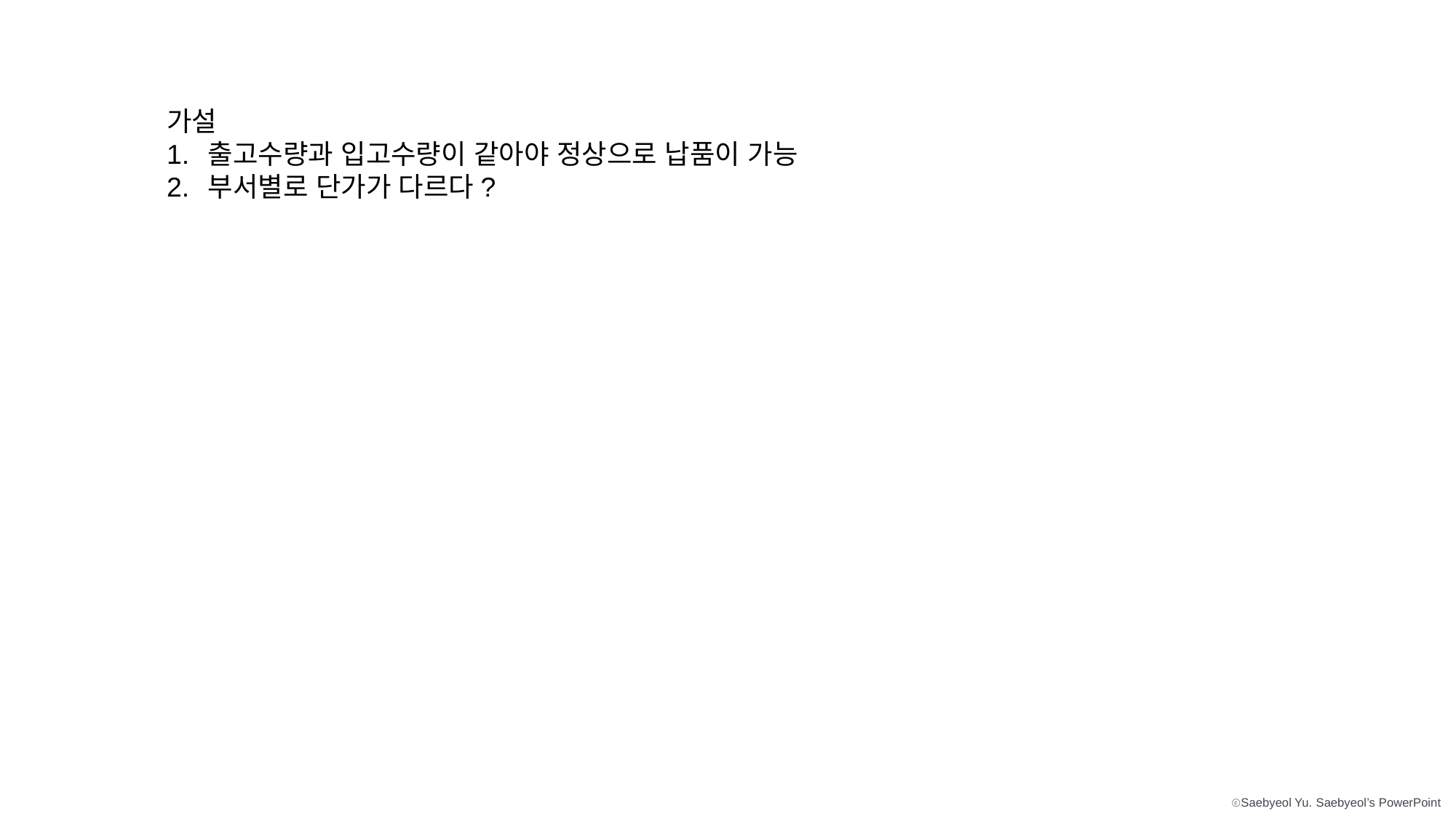

가설
출고수량과 입고수량이 같아야 정상으로 납품이 가능
부서별로 단가가 다르다?